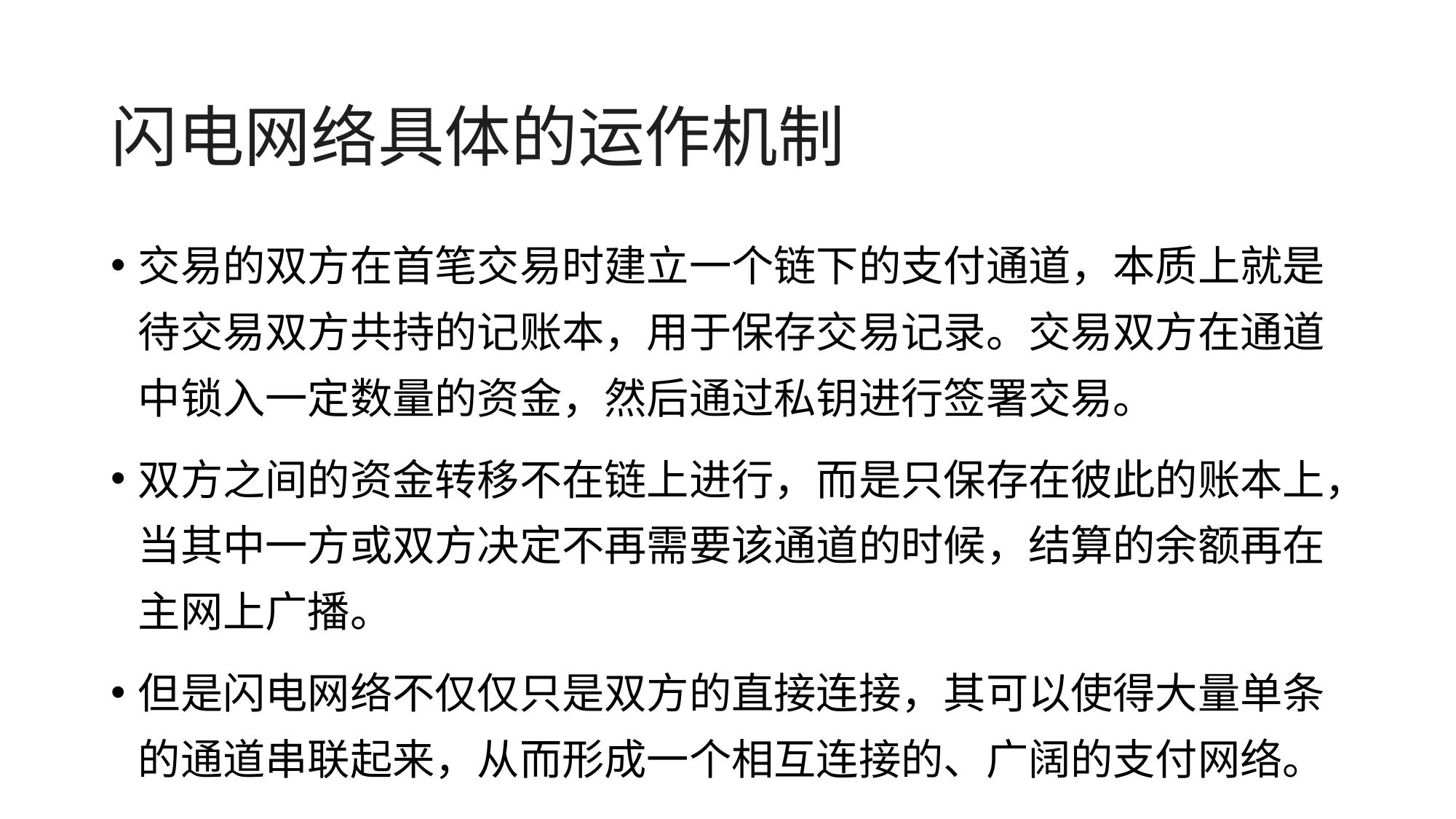

# 闪电网络具体的运作机制
交易的双方在首笔交易时建立一个链下的支付通道，本质上就是待交易双方共持的记账本，用于保存交易记录。交易双方在通道中锁入一定数量的资金，然后通过私钥进行签署交易。
双方之间的资金转移不在链上进行，而是只保存在彼此的账本上，当其中一方或双方决定不再需要该通道的时候，结算的余额再在主网上广播。
但是闪电网络不仅仅只是双方的直接连接，其可以使得大量单条的通道串联起来，从而形成一个相互连接的、广阔的支付网络。